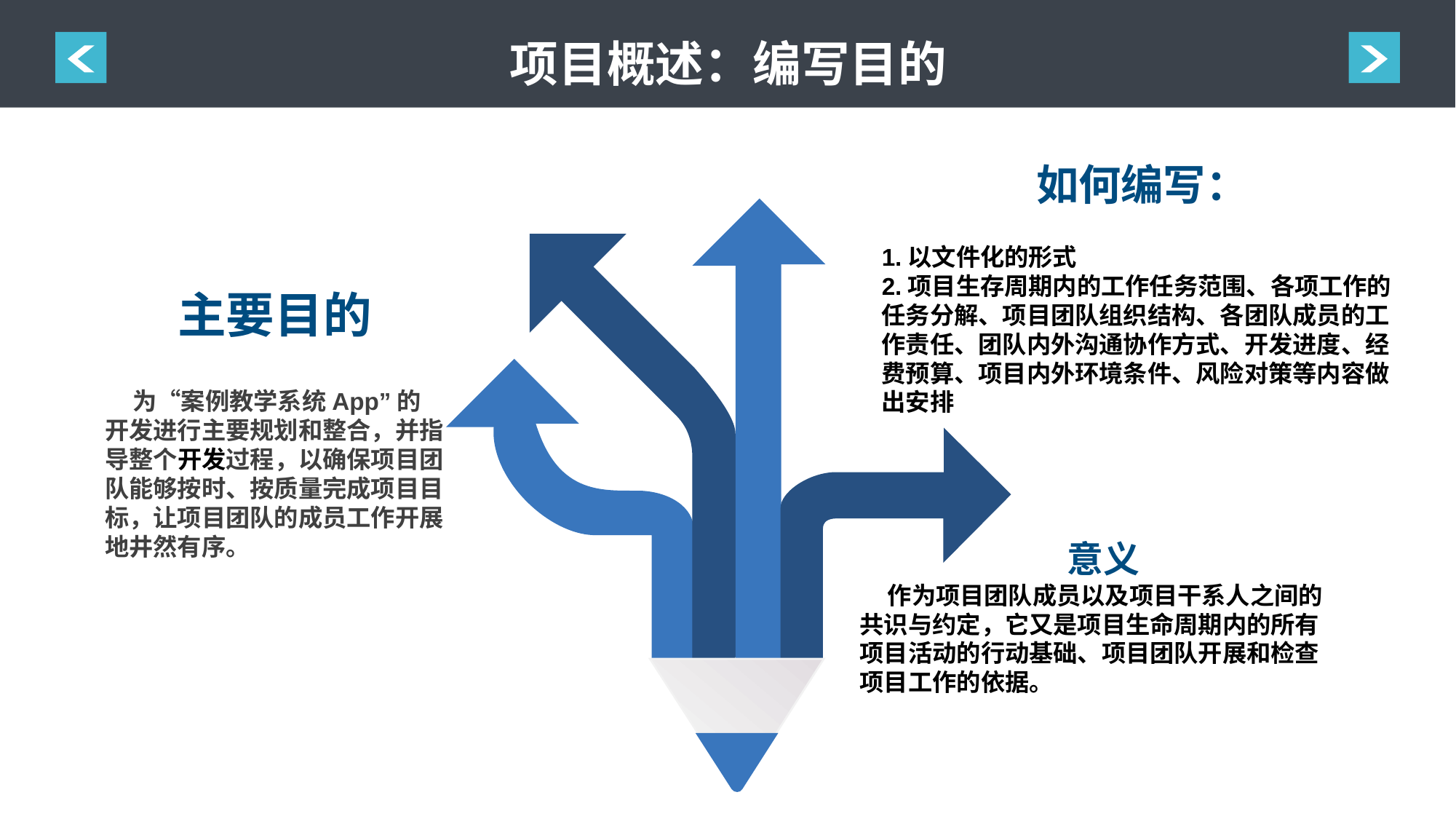

项目概述：编写目的

如何编写：

1.以文件化的形式
2.项目生存周期内的工作任务范围、各项工作的任务分解、项目团队组织结构、各团队成员的工作责任、团队内外沟通协作方式、开发进度、经费预算、项目内外环境条件、风险对策等内容做出安排

主要目的

    为“案例教学系统App”的开发进行主要规划和整合，并指导整个开发过程，以确保项目团队能够按时、按质量完成项目目标，让项目团队的成员工作开展地井然有序。

 意义
    作为项目团队成员以及项目干系人之间的共识与约定，它又是项目生命周期内的所有项目活动的行动基础、项目团队开展和检查项目工作的依据。